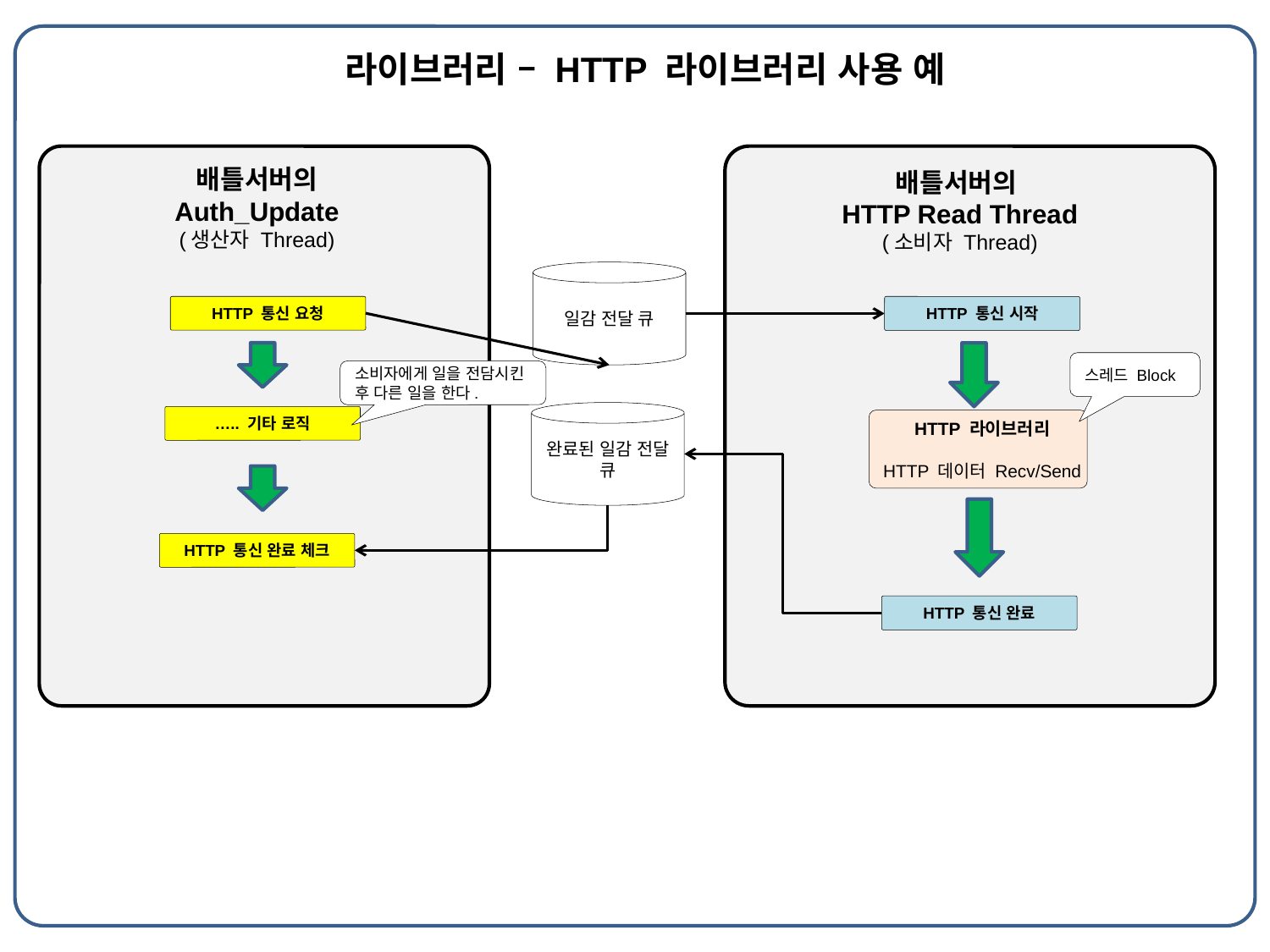

라이브러리 – HTTP 라이브러리 사용 예

배틀서버의 Auth_Update
(생산자 Thread)
배틀서버의
HTTP Read Thread
(소비자 Thread)
일감 전달 큐
HTTP 통신 요청
HTTP 통신 시작

스레드 Block
소비자에게 일을 전담시킨 후 다른 일을 한다.
완료된 일감 전달 큐
….. 기타 로직

HTTP 라이브러리

HTTP 데이터 Recv/Send

HTTP 통신 완료 체크
HTTP 통신 완료